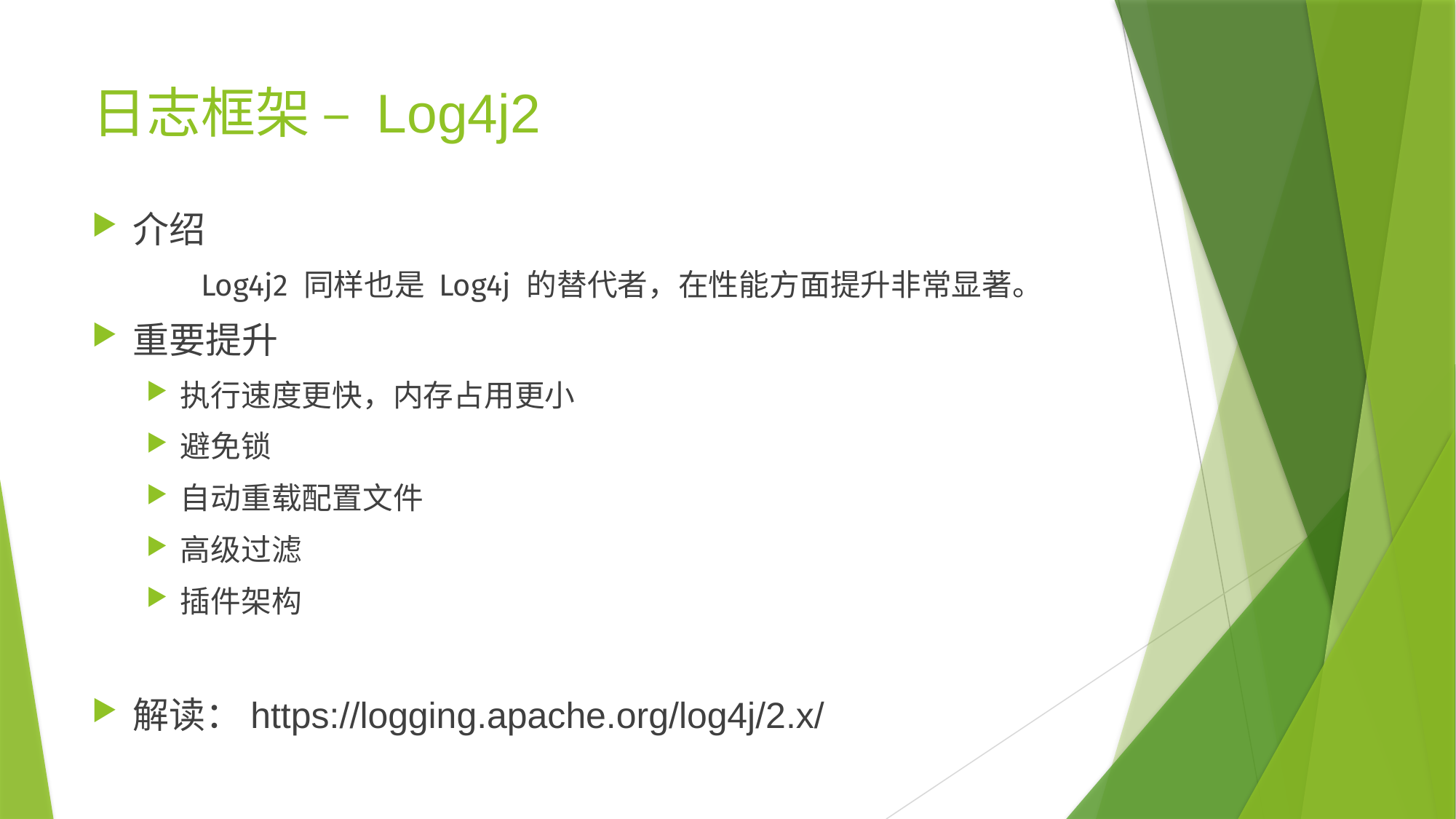

# 日志框架 – Log4j2
介绍
	Log4j2 同样也是 Log4j 的替代者，在性能方面提升非常显著。
重要提升
执行速度更快，内存占用更小
避免锁
自动重载配置文件
高级过滤
插件架构

解读：https://logging.apache.org/log4j/2.x/